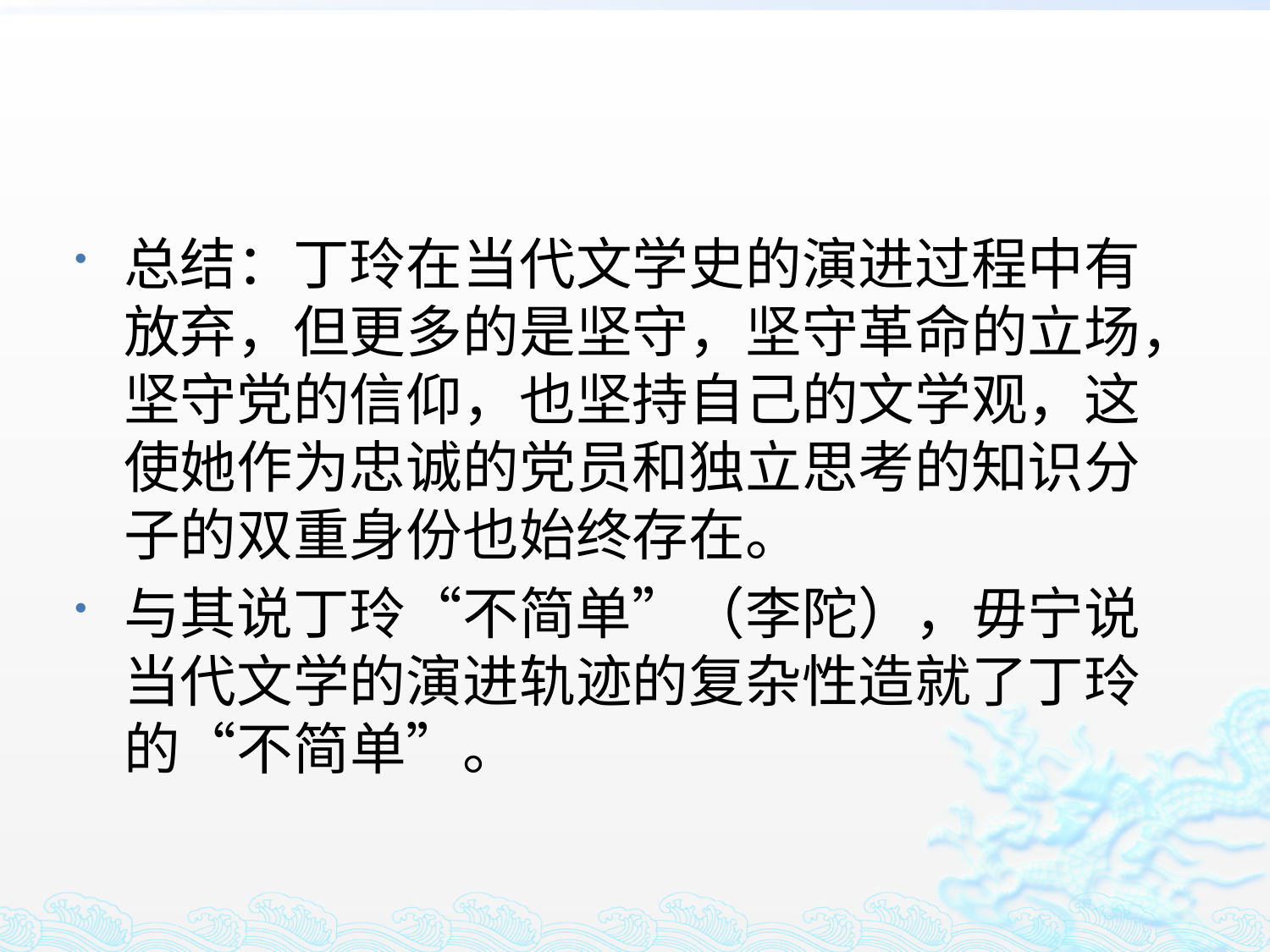

#
总结：丁玲在当代文学史的演进过程中有放弃，但更多的是坚守，坚守革命的立场，坚守党的信仰，也坚持自己的文学观，这使她作为忠诚的党员和独立思考的知识分子的双重身份也始终存在。
与其说丁玲“不简单”（李陀），毋宁说当代文学的演进轨迹的复杂性造就了丁玲的“不简单”。